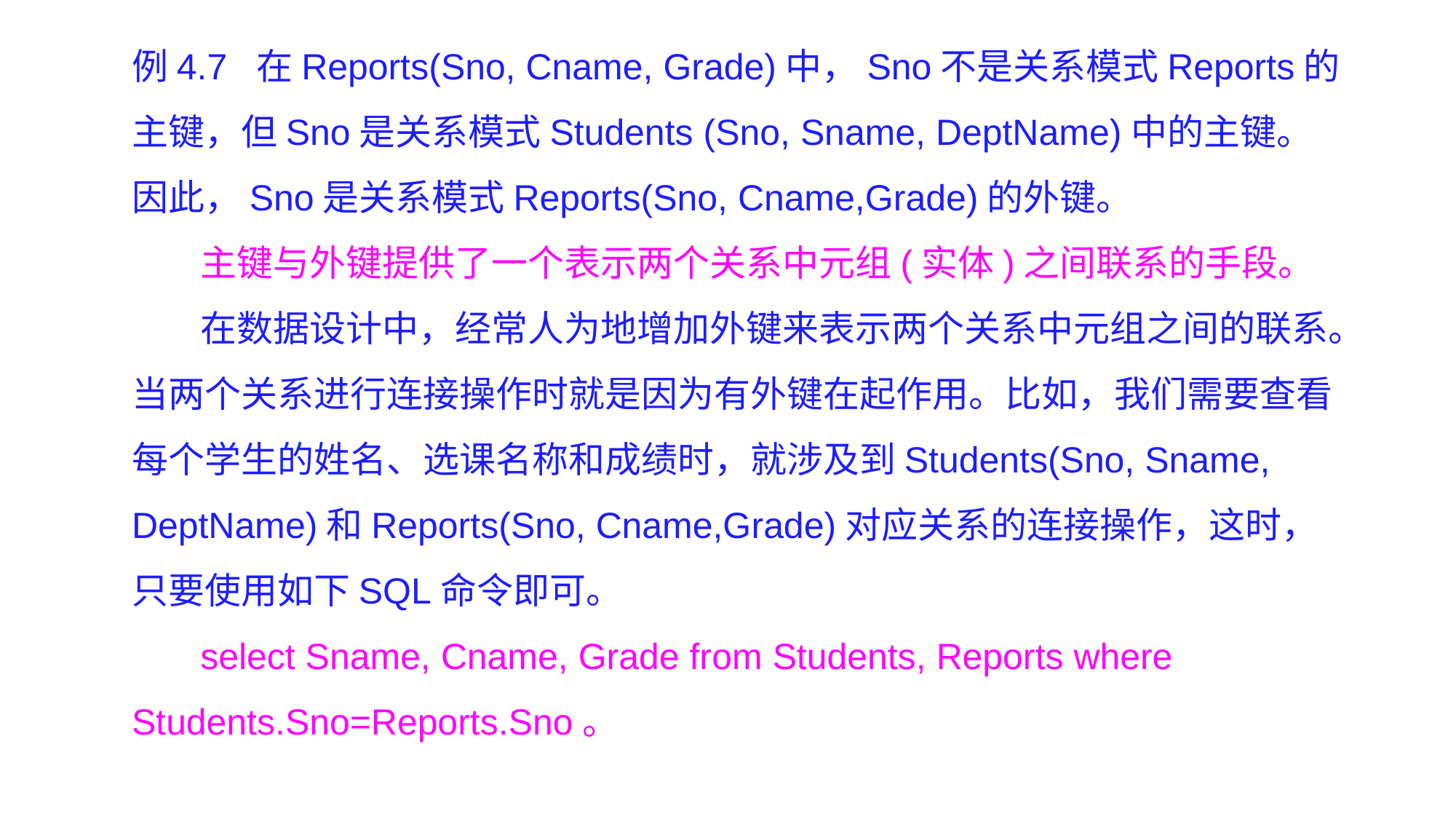

例4.7  在Reports(Sno, Cname, Grade)中，Sno不是关系模式Reports的主键，但Sno是关系模式Students (Sno, Sname, DeptName)中的主键。因此，Sno是关系模式Reports(Sno, Cname,Grade)的外键。
主键与外键提供了一个表示两个关系中元组(实体)之间联系的手段。
在数据设计中，经常人为地增加外键来表示两个关系中元组之间的联系。当两个关系进行连接操作时就是因为有外键在起作用。比如，我们需要查看每个学生的姓名、选课名称和成绩时，就涉及到Students(Sno, Sname, DeptName)和Reports(Sno, Cname,Grade)对应关系的连接操作，这时，只要使用如下SQL命令即可。
select Sname, Cname, Grade from Students, Reports where Students.Sno=Reports.Sno。